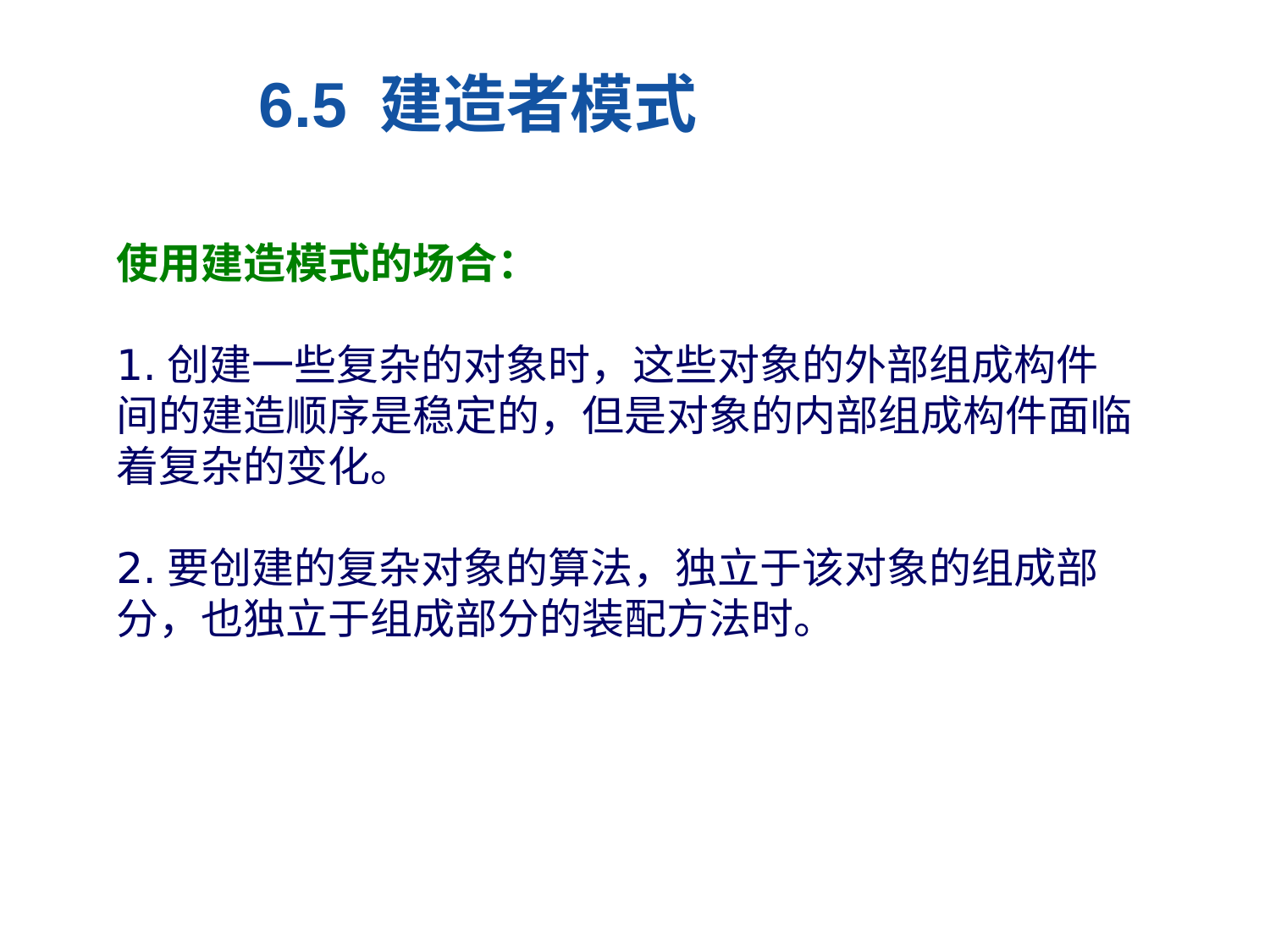

6.5 建造者模式
使用建造模式的场合：

1.创建一些复杂的对象时，这些对象的外部组成构件间的建造顺序是稳定的，但是对象的内部组成构件面临着复杂的变化。

2.要创建的复杂对象的算法，独立于该对象的组成部分，也独立于组成部分的装配方法时。